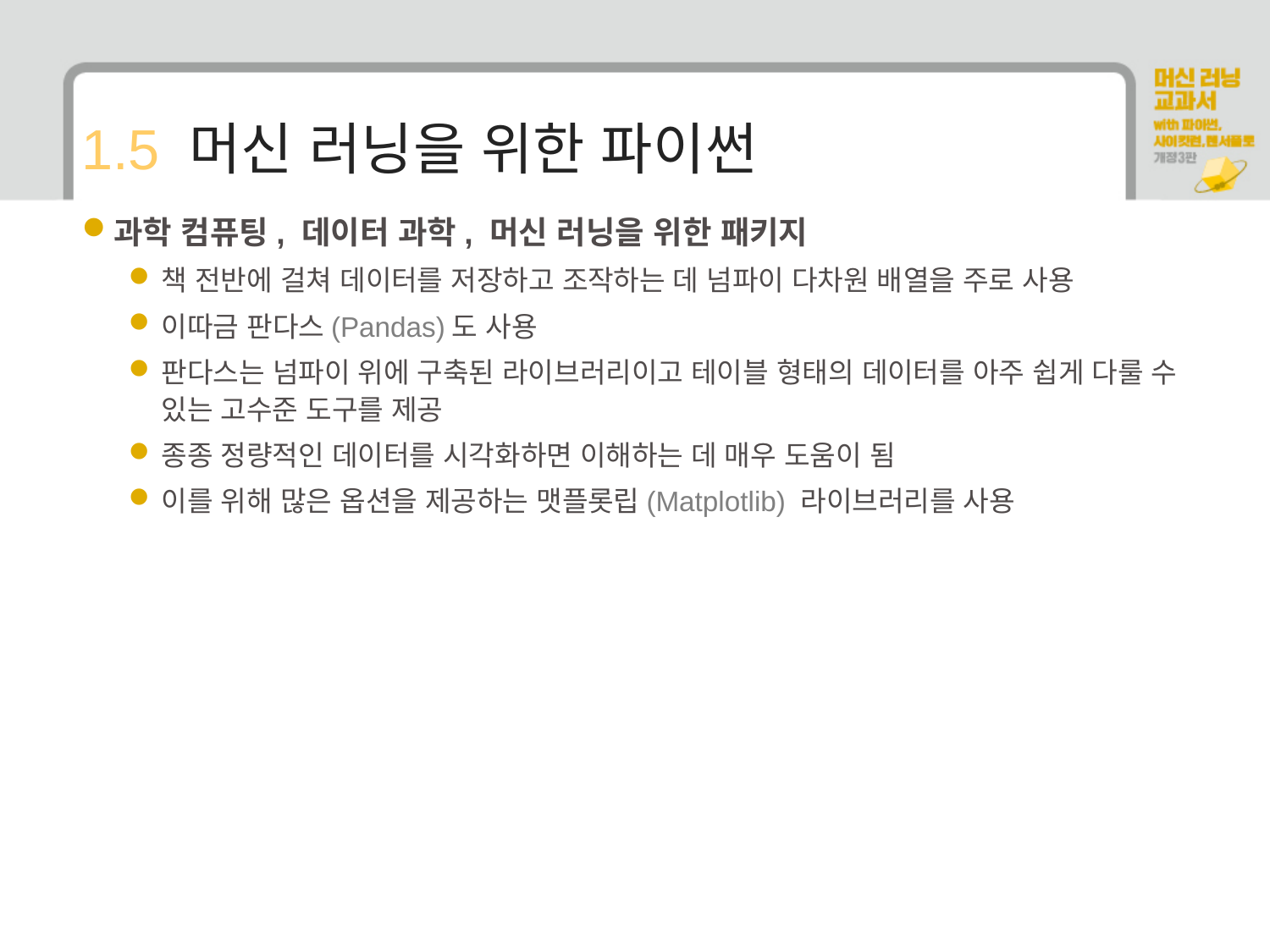

# 1.5 머신 러닝을 위한 파이썬
과학 컴퓨팅, 데이터 과학, 머신 러닝을 위한 패키지
책 전반에 걸쳐 데이터를 저장하고 조작하는 데 넘파이 다차원 배열을 주로 사용
이따금 판다스(Pandas)도 사용
판다스는 넘파이 위에 구축된 라이브러리이고 테이블 형태의 데이터를 아주 쉽게 다룰 수 있는 고수준 도구를 제공
종종 정량적인 데이터를 시각화하면 이해하는 데 매우 도움이 됨
이를 위해 많은 옵션을 제공하는 맷플롯립(Matplotlib) 라이브러리를 사용